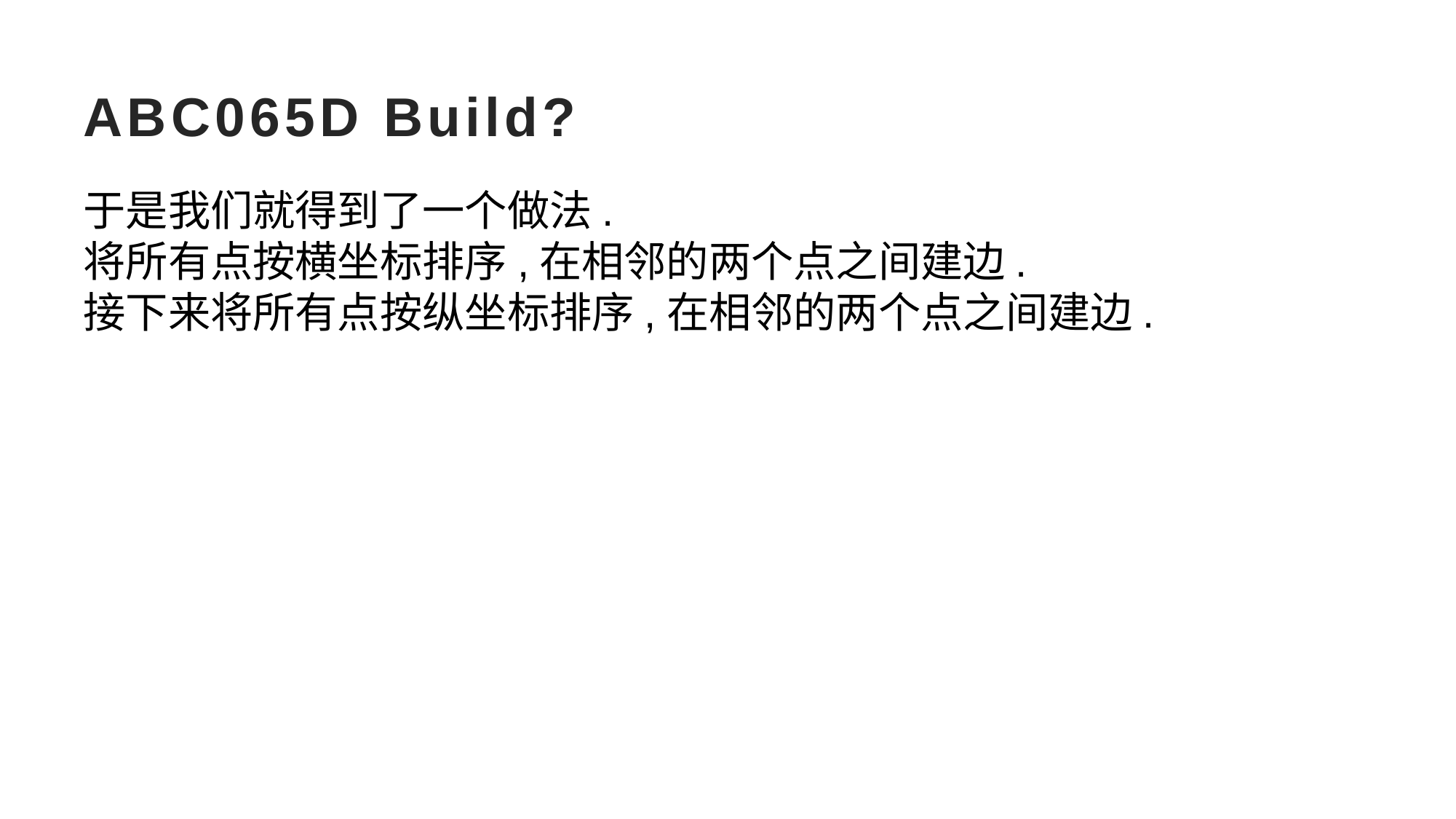

于是我们就得到了一个做法.
将所有点按横坐标排序,在相邻的两个点之间建边.
接下来将所有点按纵坐标排序,在相邻的两个点之间建边.
# ABC065D Build?